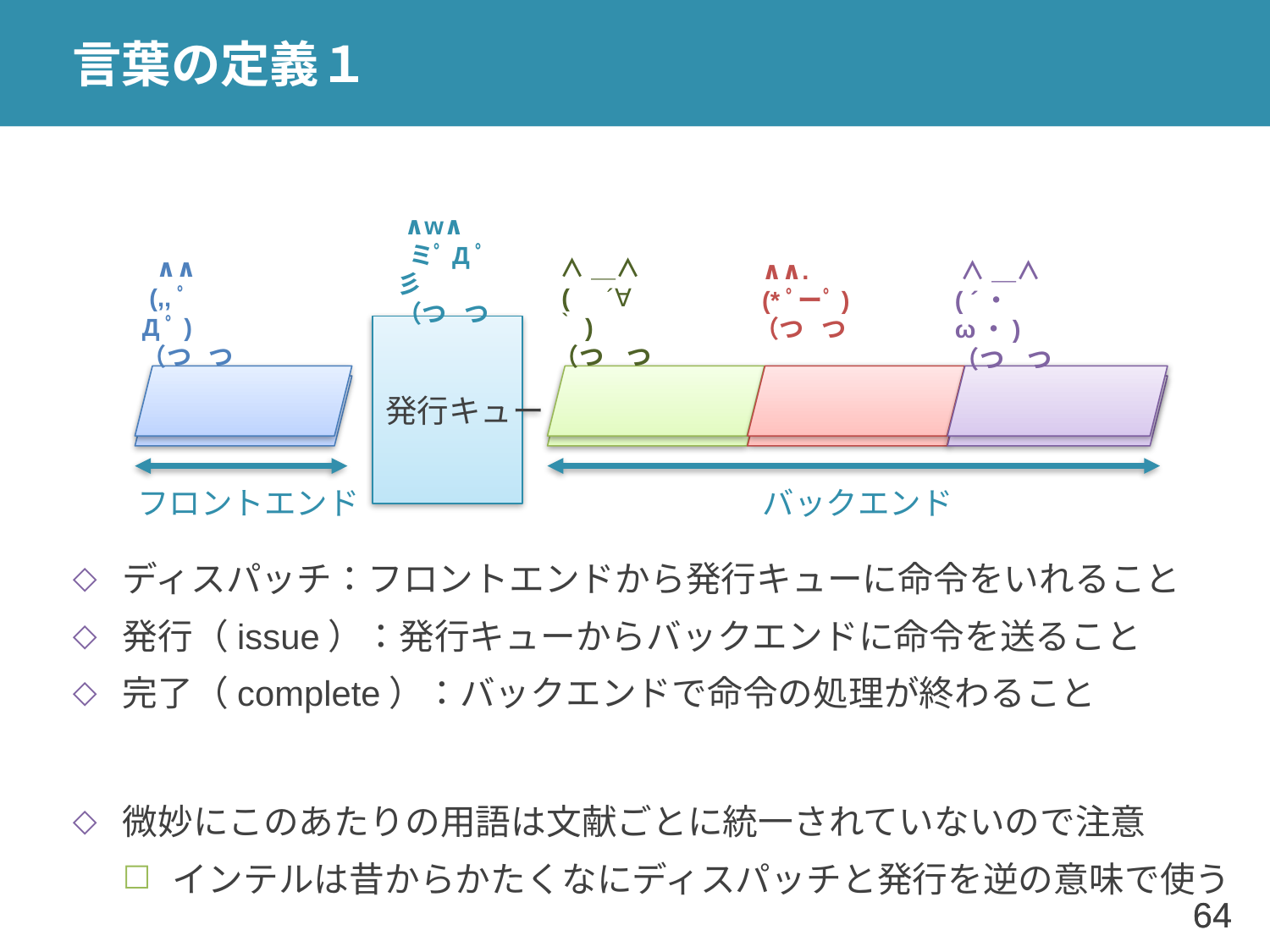

# 言葉の定義１
 ∧w∧
 ミﾟДﾟ彡
（つ   つ
  ∧∧
 (,,ﾟДﾟ)
（つ   つ
 ∧＿∧
 (　´∀｀)
（つ    つ
 ∧∧.
 (*ﾟーﾟ)（つ   つ
 ∧＿∧
( ´・ω・)（つ    つ
発行キュー

フロントエンド
バックエンド
ディスパッチ：フロントエンドから発行キューに命令をいれること
発行（issue）：発行キューからバックエンドに命令を送ること
完了（complete）：バックエンドで命令の処理が終わること

微妙にこのあたりの用語は文献ごとに統一されていないので注意
インテルは昔からかたくなにディスパッチと発行を逆の意味で使う